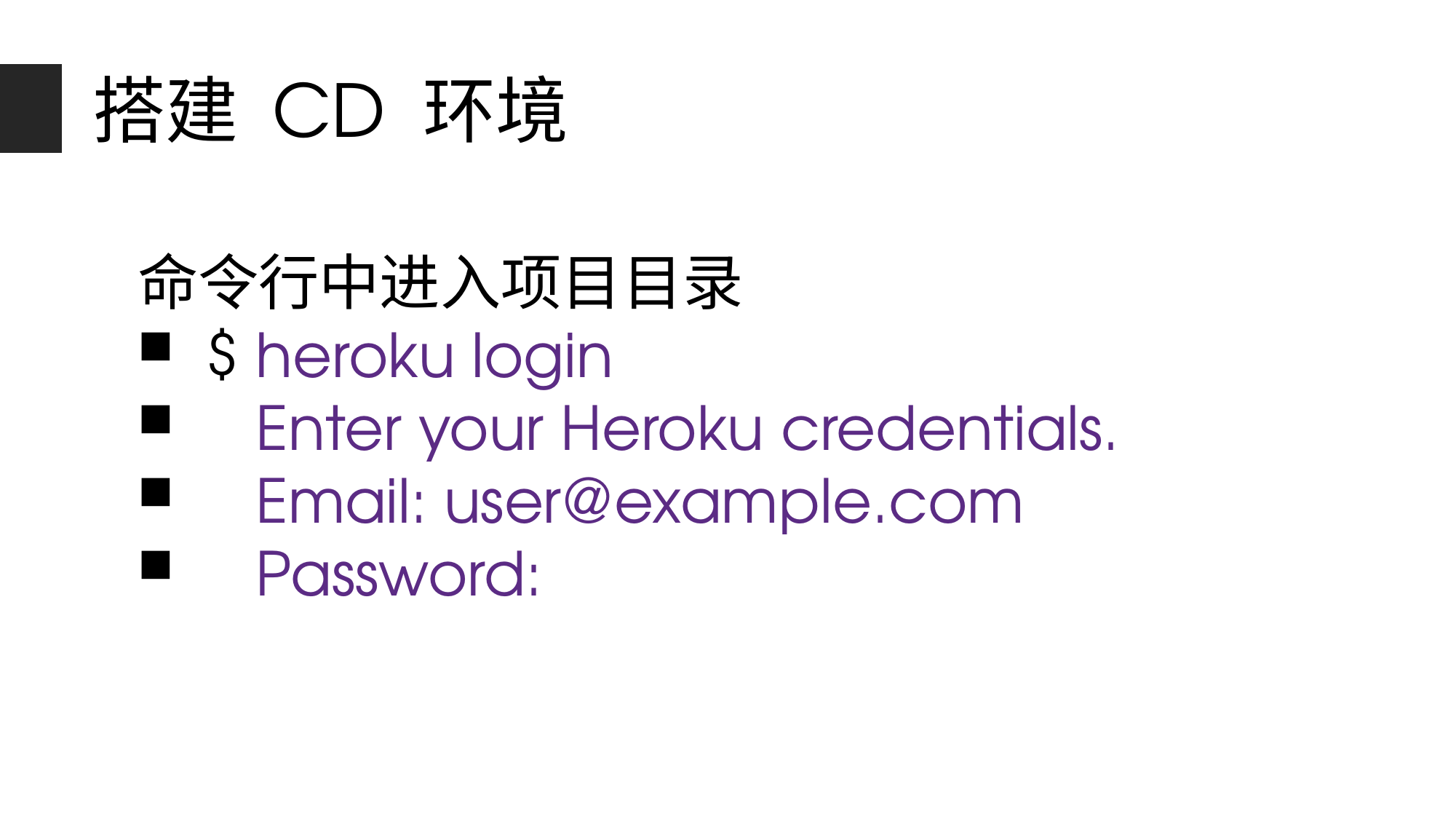

搭建 CD 环境

命令行中进入项目目录
$ heroku login
   Enter your Heroku credentials.
   Email: user@example.com
   Password: